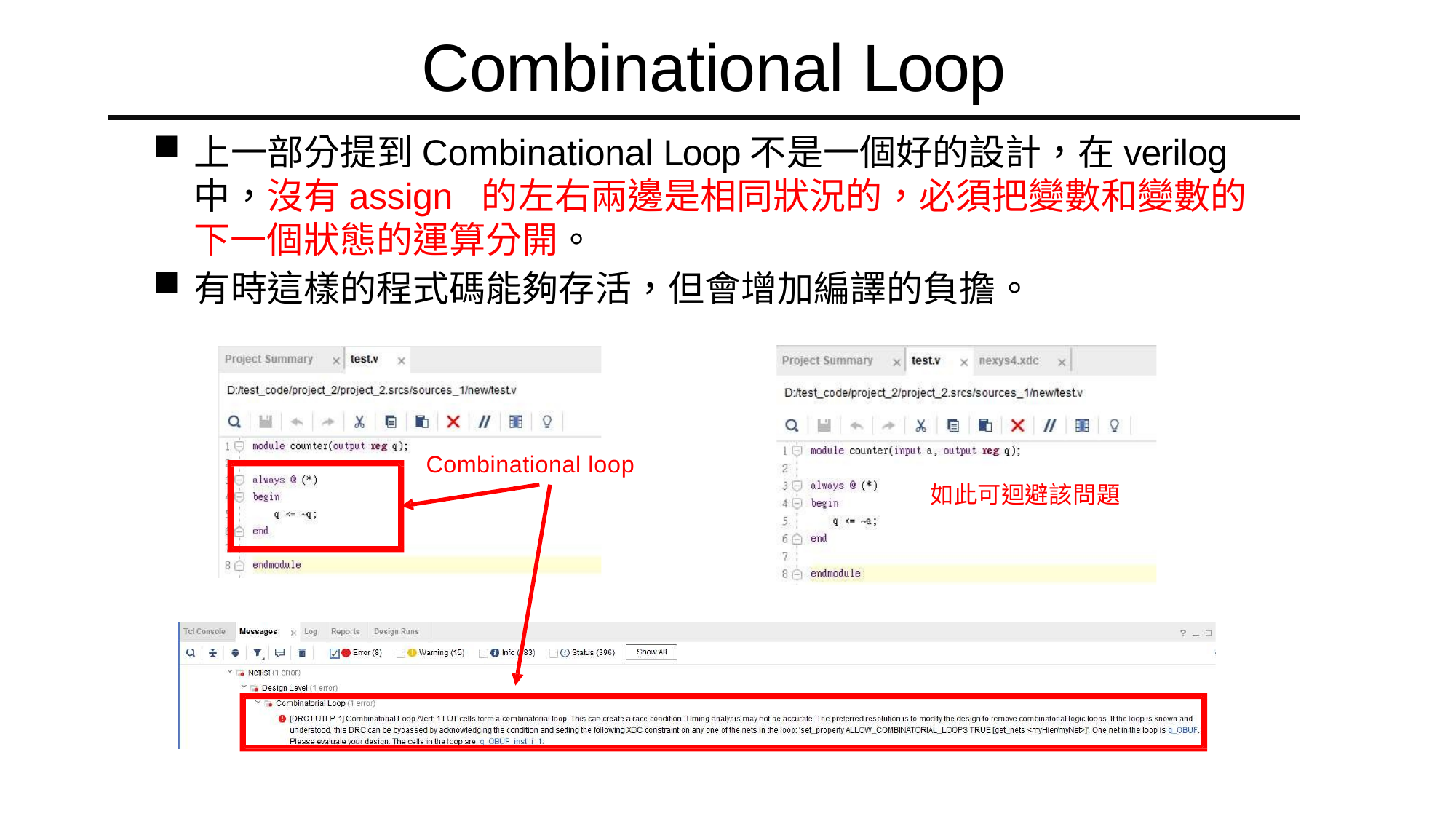

Combinational Loop
上一部分提到Combinational Loop不是一個好的設計，在verilog中，沒有assign  的左右兩邊是相同狀況的，必須把變數和變數的下一個狀態的運算分開。
有時這樣的程式碼能夠存活，但會增加編譯的負擔。

如此可迴避該問題

Combinational loop